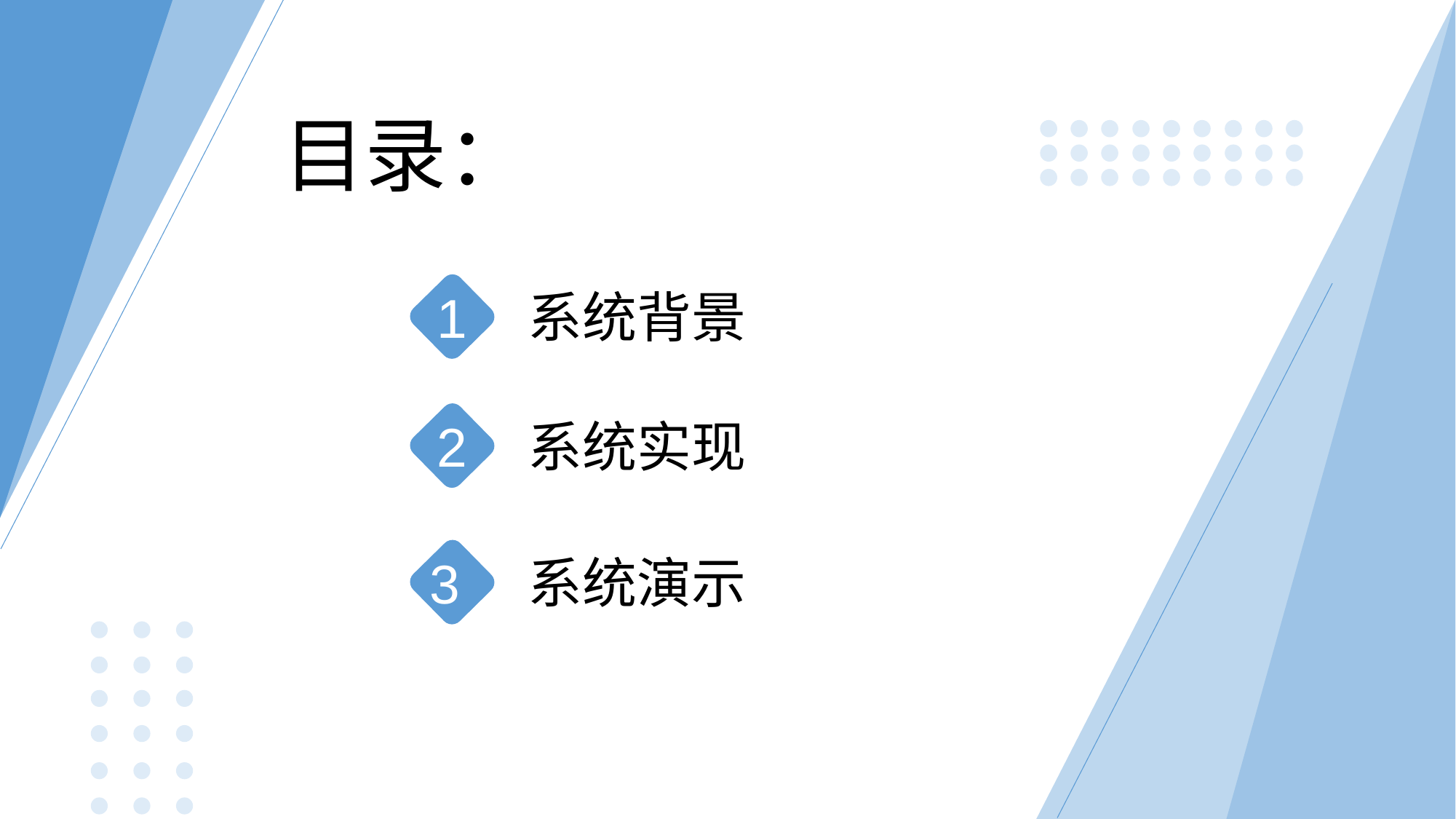

目录：

系统背景
1

2

系统实现
系统演示
3